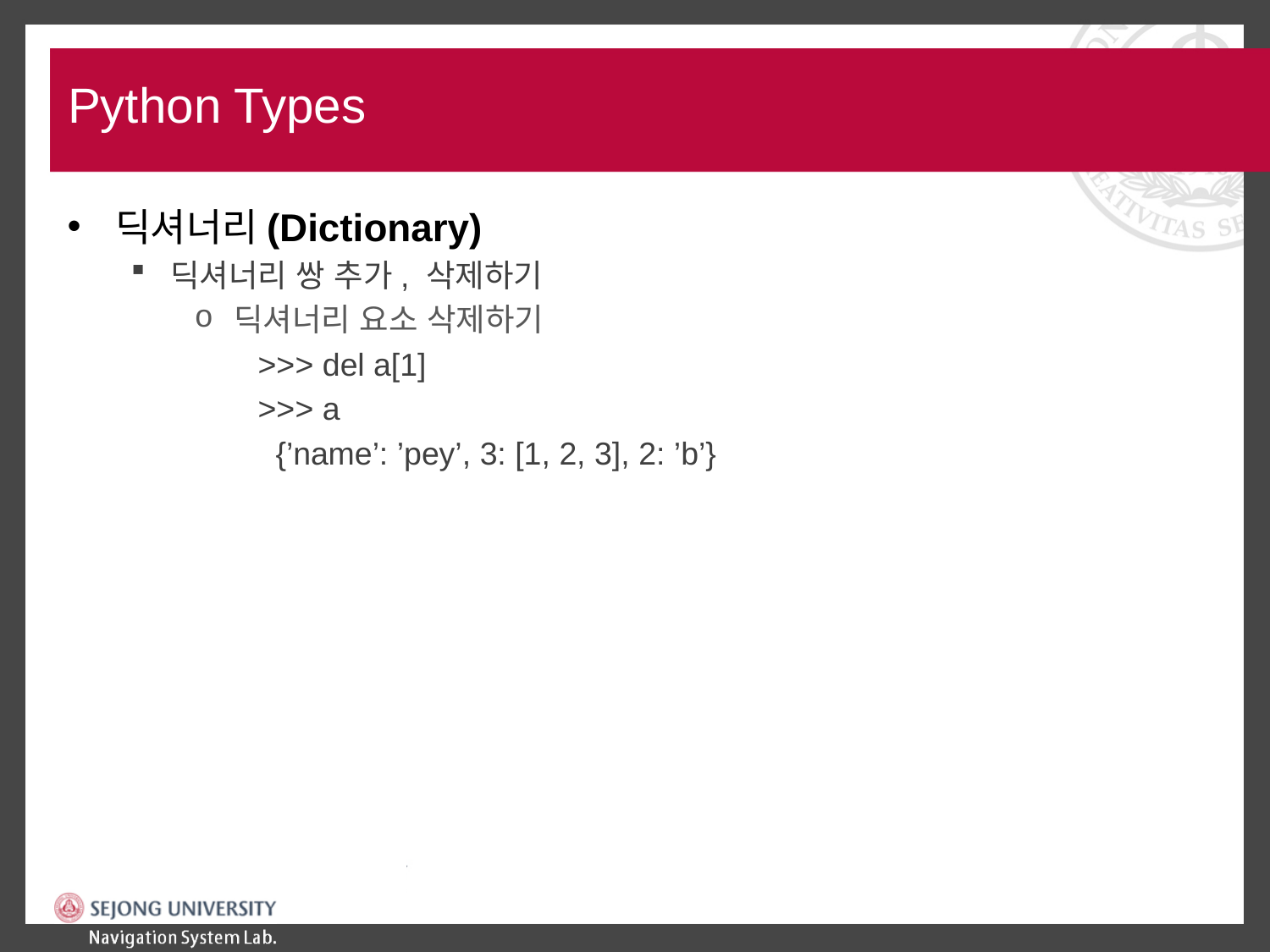

# Python Types
딕셔너리(Dictionary)
딕셔너리 쌍 추가, 삭제하기
딕셔너리 요소 삭제하기
>>> del a[1]
>>> a
  {’name’: ’pey’, 3: [1, 2, 3], 2: ’b’}